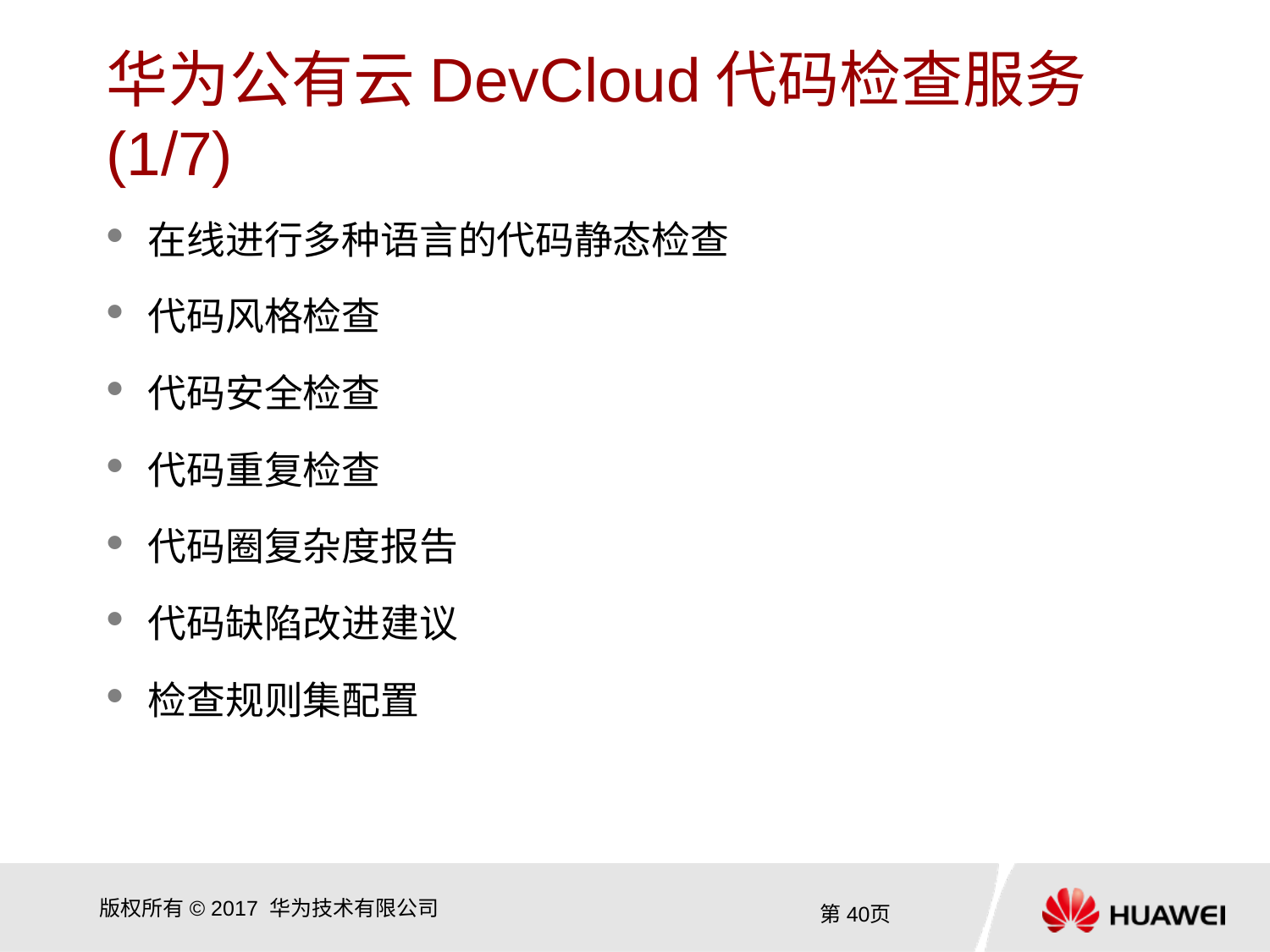

# 华为公有云DevCloud代码检查服务 (1/7)
在线进行多种语言的代码静态检查
代码风格检查
代码安全检查
代码重复检查
代码圈复杂度报告
代码缺陷改进建议
检查规则集配置